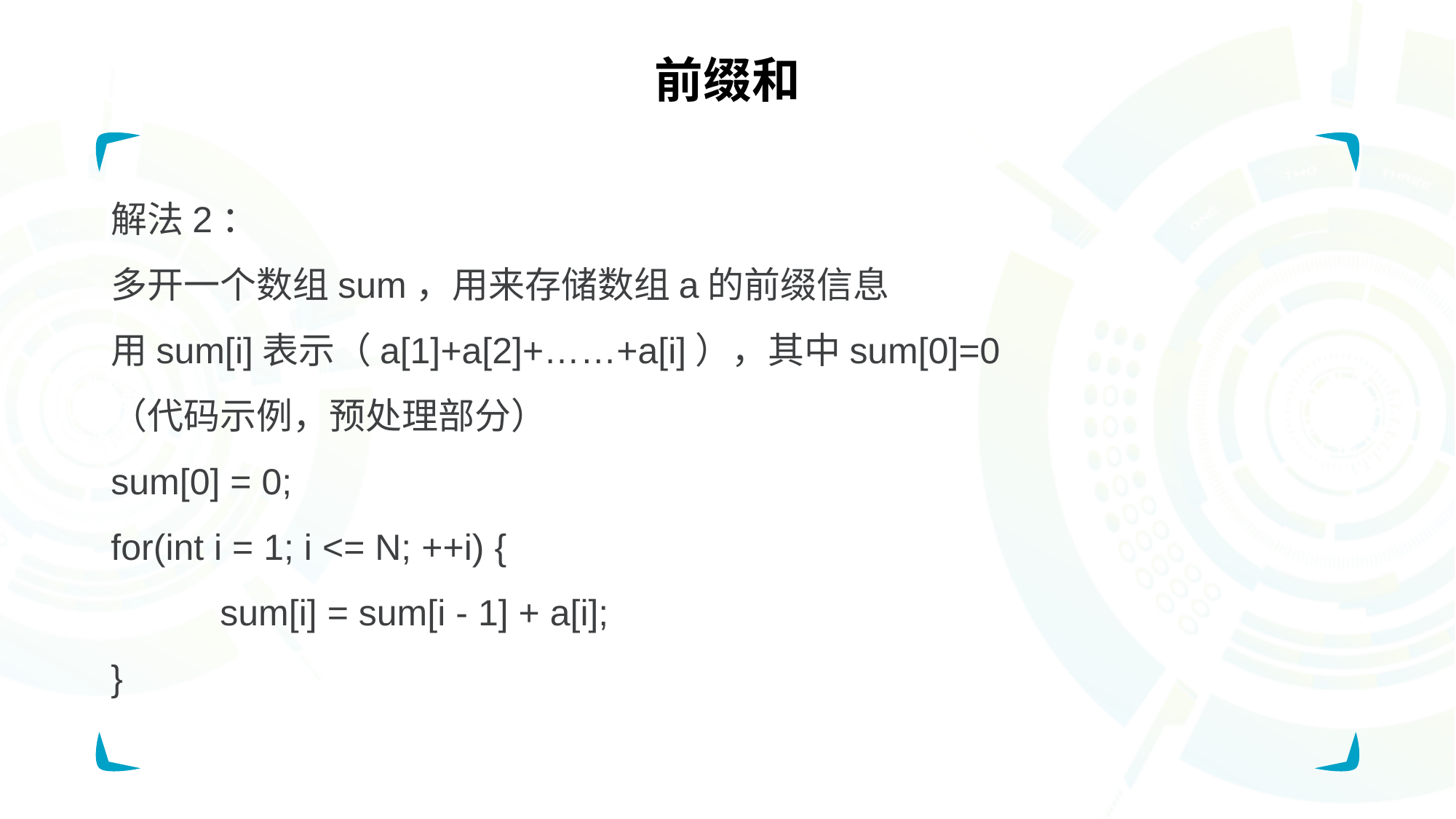

# 前缀和

解法2：
多开一个数组sum，用来存储数组a的前缀信息
用sum[i]表示（a[1]+a[2]+……+a[i]），其中sum[0]=0
（代码示例，预处理部分）
sum[0] = 0;
for(int i = 1; i <= N; ++i) {
	sum[i] = sum[i - 1] + a[i];
}